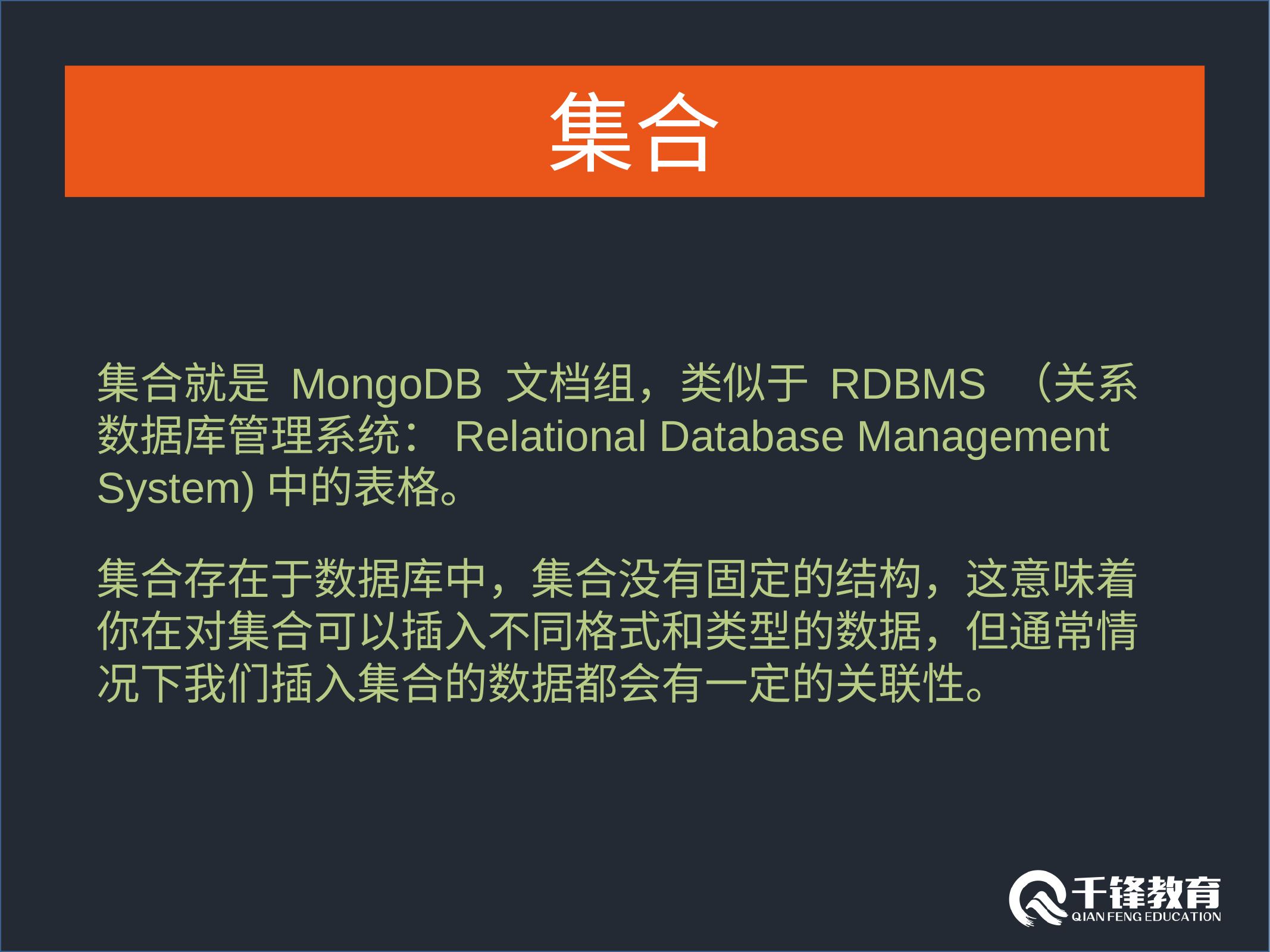

#
集合
集合就是 MongoDB 文档组，类似于 RDBMS （关系数据库管理系统：Relational Database Management System)中的表格。
集合存在于数据库中，集合没有固定的结构，这意味着你在对集合可以插入不同格式和类型的数据，但通常情况下我们插入集合的数据都会有一定的关联性。